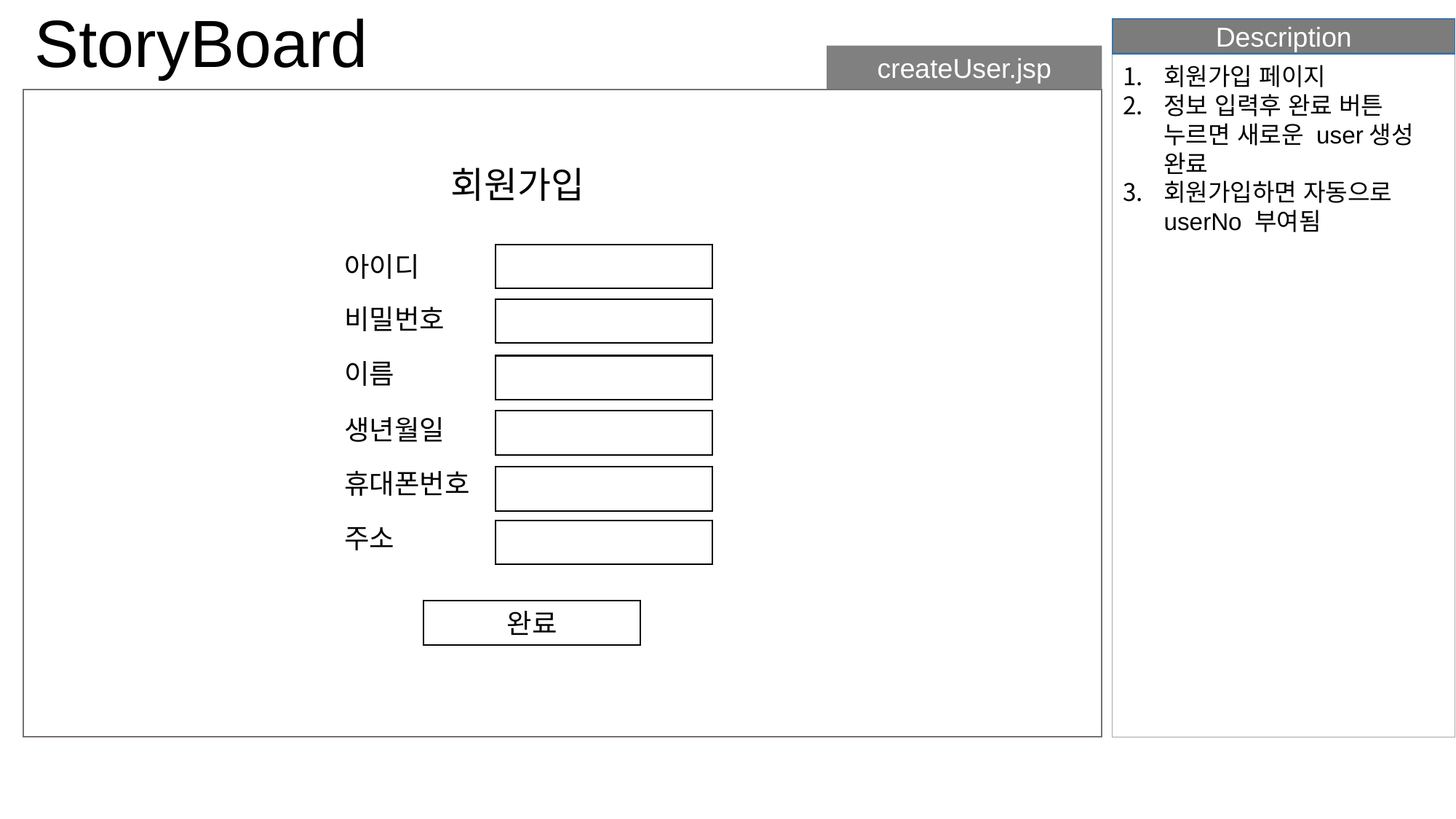

# StoryBoard

Description
createUser.jsp

회원가입 페이지
정보 입력후 완료 버튼 누르면 새로운 user생성 완료
회원가입하면 자동으로  userNo 부여됨

회원가입

아이디

비밀번호

이름

생년월일

휴대폰번호

주소

완료